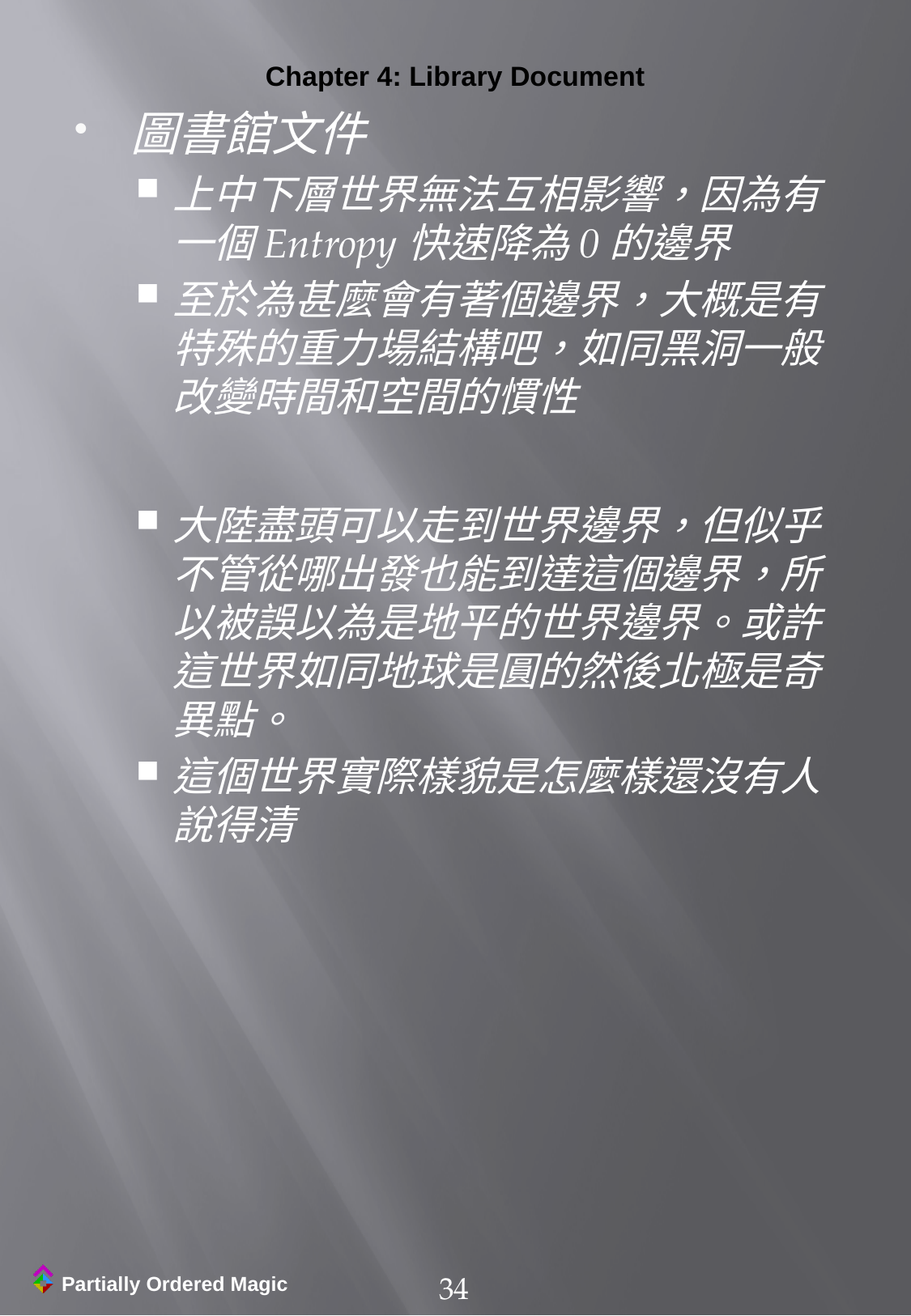

# Chapter 4: Library Document
圖書館文件
上中下層世界無法互相影響，因為有一個Entropy快速降為0的邊界
至於為甚麼會有著個邊界，大概是有特殊的重力場結構吧，如同黑洞一般改變時間和空間的慣性

大陸盡頭可以走到世界邊界，但似乎不管從哪出發也能到達這個邊界，所以被誤以為是地平的世界邊界。或許這世界如同地球是圓的然後北極是奇異點。
這個世界實際樣貌是怎麼樣還沒有人說得清